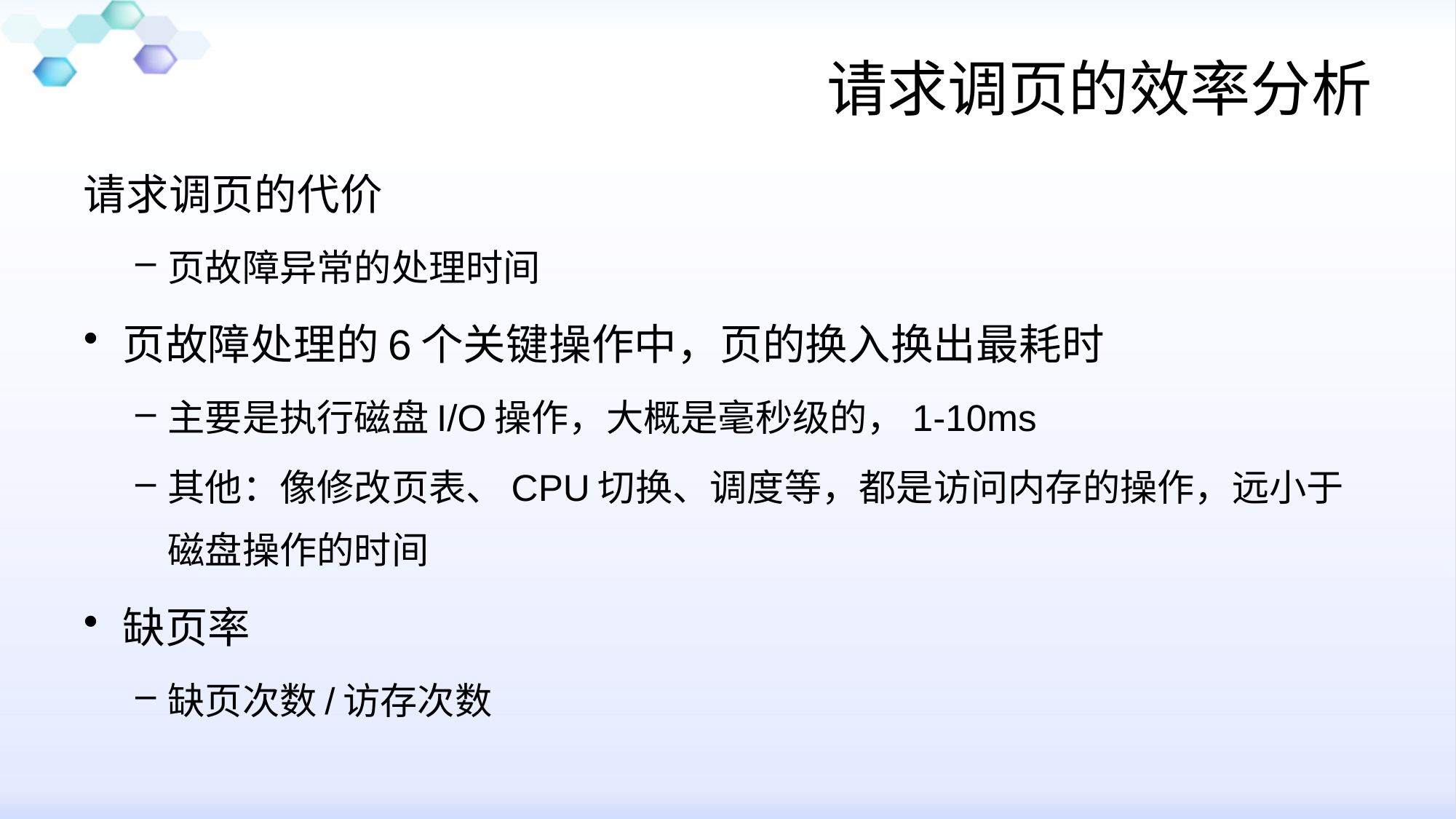

# 请求调页的效率分析
请求调页的代价
页故障异常的处理时间
页故障处理的6个关键操作中，页的换入换出最耗时
主要是执行磁盘I/O操作，大概是毫秒级的，1-10ms
其他：像修改页表、CPU切换、调度等，都是访问内存的操作，远小于磁盘操作的时间
缺页率
缺页次数/访存次数